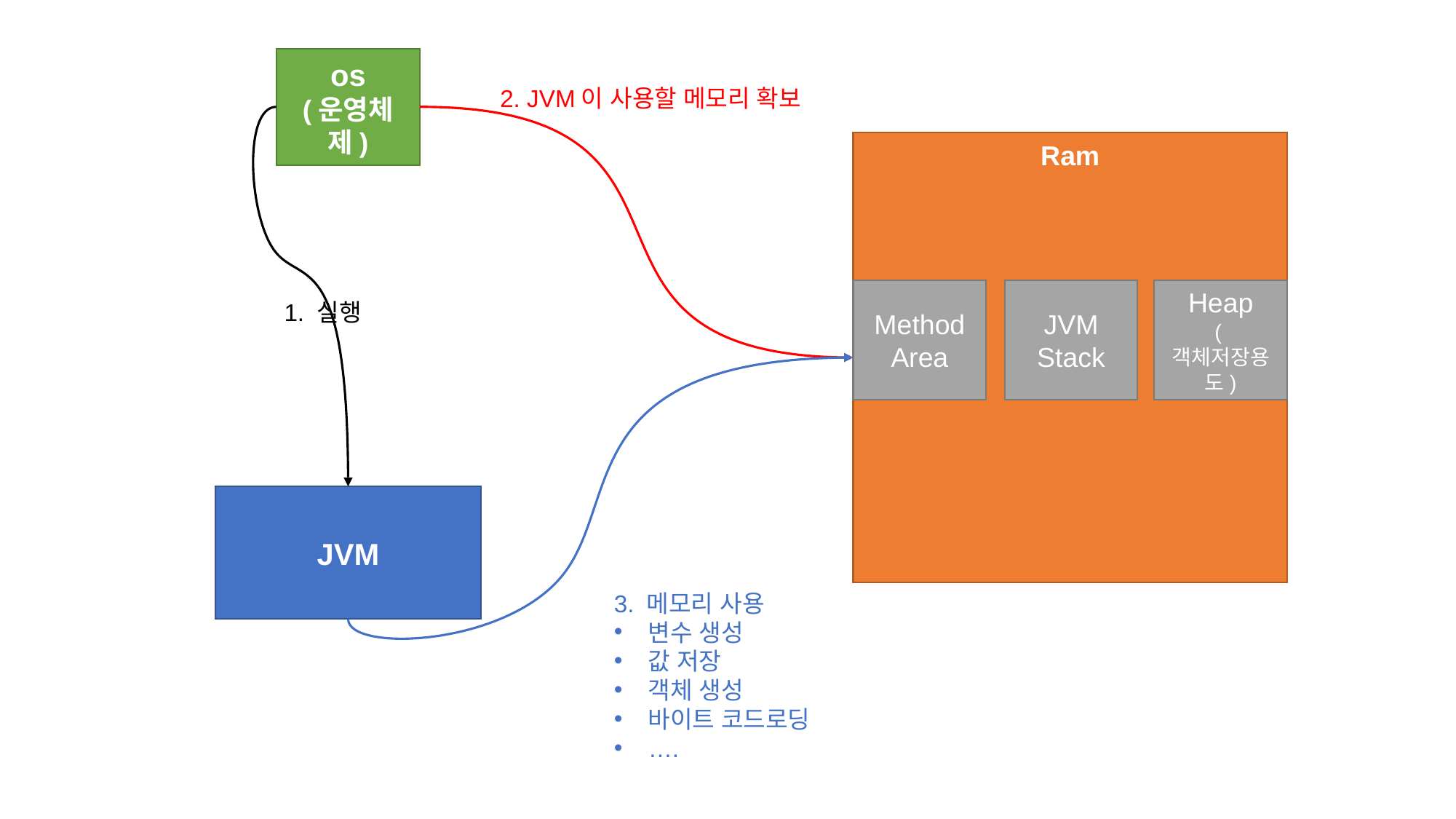

os
(운영체제)
2. JVM이 사용할 메모리 확보
Ram
Method
Area
JVM
Stack
Heap
(객체저장용도)
1. 실행
JVM
3. 메모리 사용
변수 생성
값 저장
객체 생성
바이트 코드로딩
….